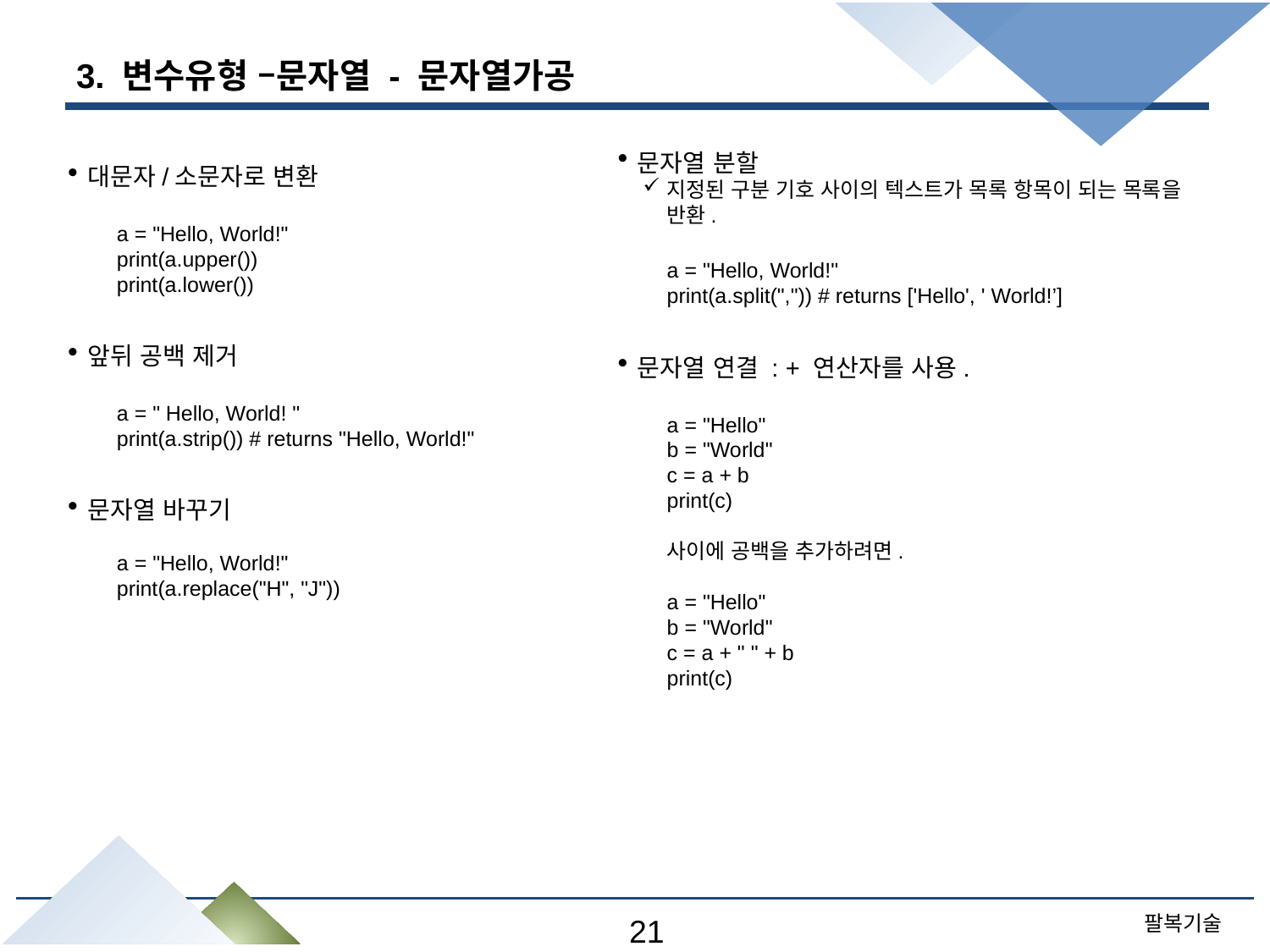

# 3. 변수유형 –문자열 - 문자열가공
문자열 분할
지정된 구분 기호 사이의 텍스트가 목록 항목이 되는 목록을 반환.

a = "Hello, World!"
print(a.split(",")) # returns ['Hello', ' World!’]

문자열 연결 : + 연산자를 사용.

a = "Hello"
b = "World"
c = a + b
print(c)

사이에 공백을 추가하려면.

a = "Hello"
b = "World"
c = a + " " + b
print(c)
대문자/소문자로 변환

a = "Hello, World!"
print(a.upper())
print(a.lower())

앞뒤 공백 제거

a = " Hello, World! "
print(a.strip()) # returns "Hello, World!"

문자열 바꾸기

a = "Hello, World!"
print(a.replace("H", "J"))

21